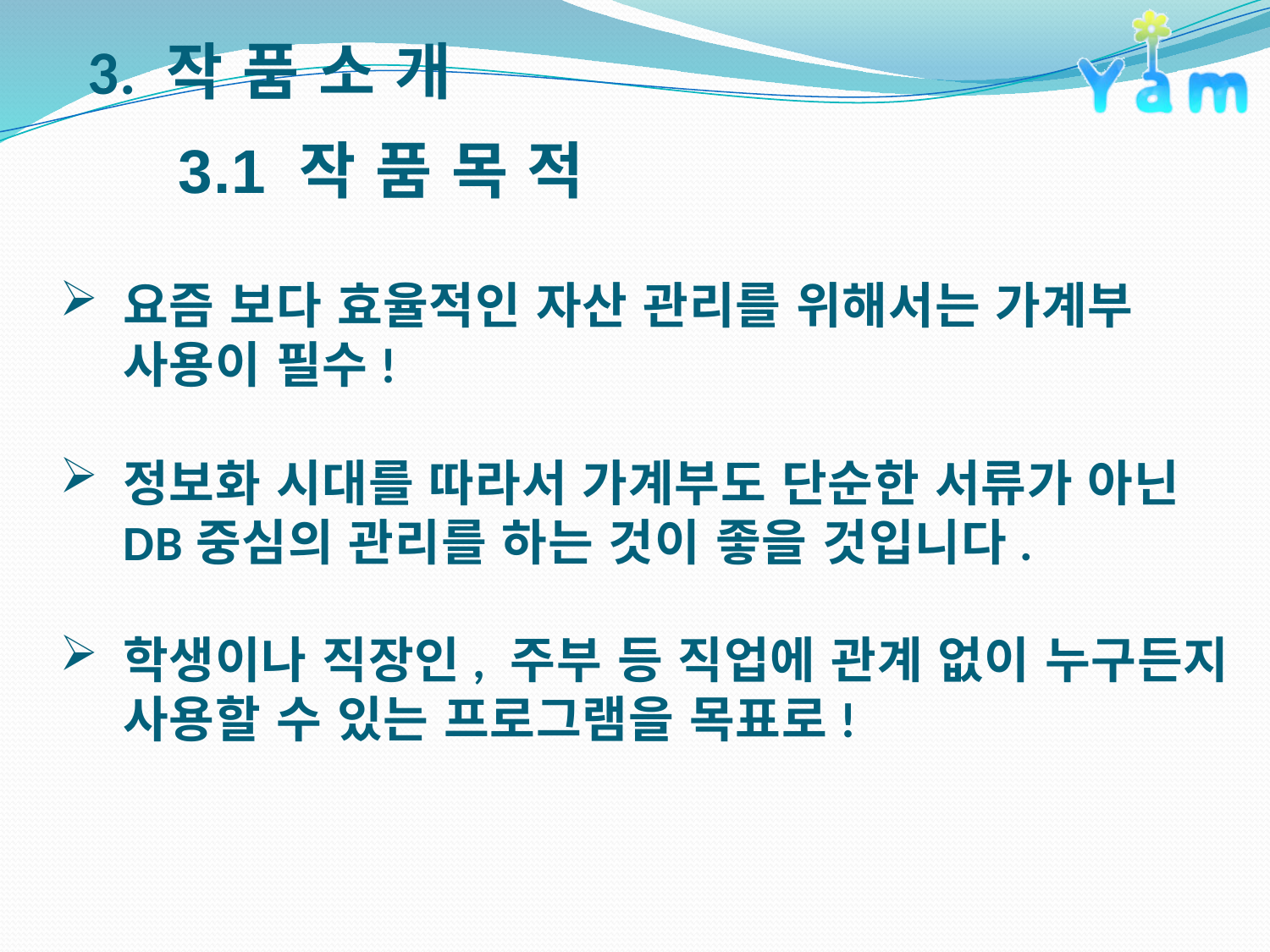

3. 작 품 소 개
3.1 작 품 목 적

요즘 보다 효율적인 자산 관리를 위해서는 가계부 사용이 필수!

정보화 시대를 따라서 가계부도 단순한 서류가 아닌 DB중심의 관리를 하는 것이 좋을 것입니다.

학생이나 직장인, 주부 등 직업에 관계 없이 누구든지 사용할 수 있는 프로그램을 목표로!